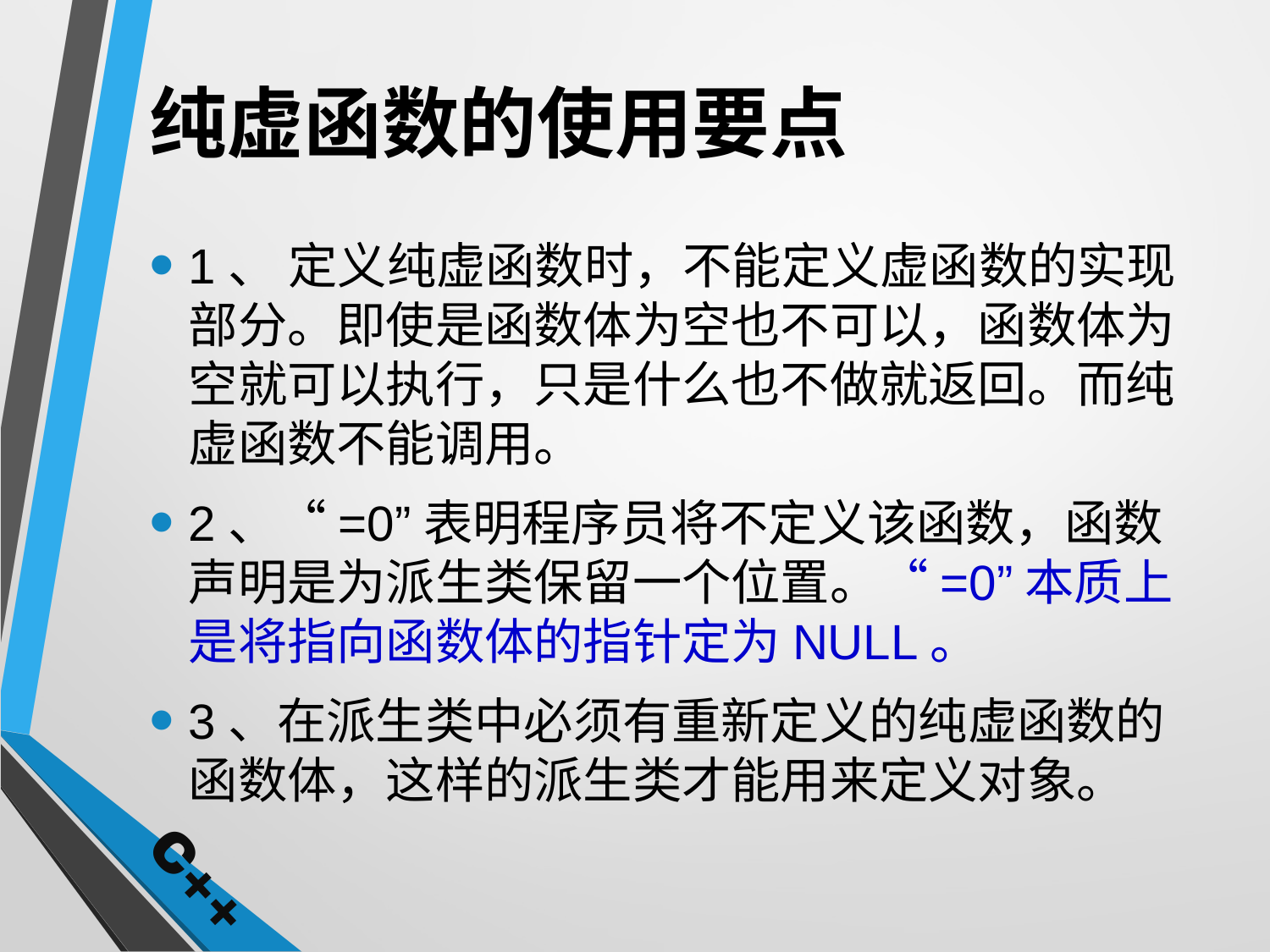

# 纯虚函数的使用要点
1、 定义纯虚函数时，不能定义虚函数的实现部分。即使是函数体为空也不可以，函数体为空就可以执行，只是什么也不做就返回。而纯虚函数不能调用。
2、“=0”表明程序员将不定义该函数，函数声明是为派生类保留一个位置。“=0”本质上是将指向函数体的指针定为NULL。
3、在派生类中必须有重新定义的纯虚函数的函数体，这样的派生类才能用来定义对象。